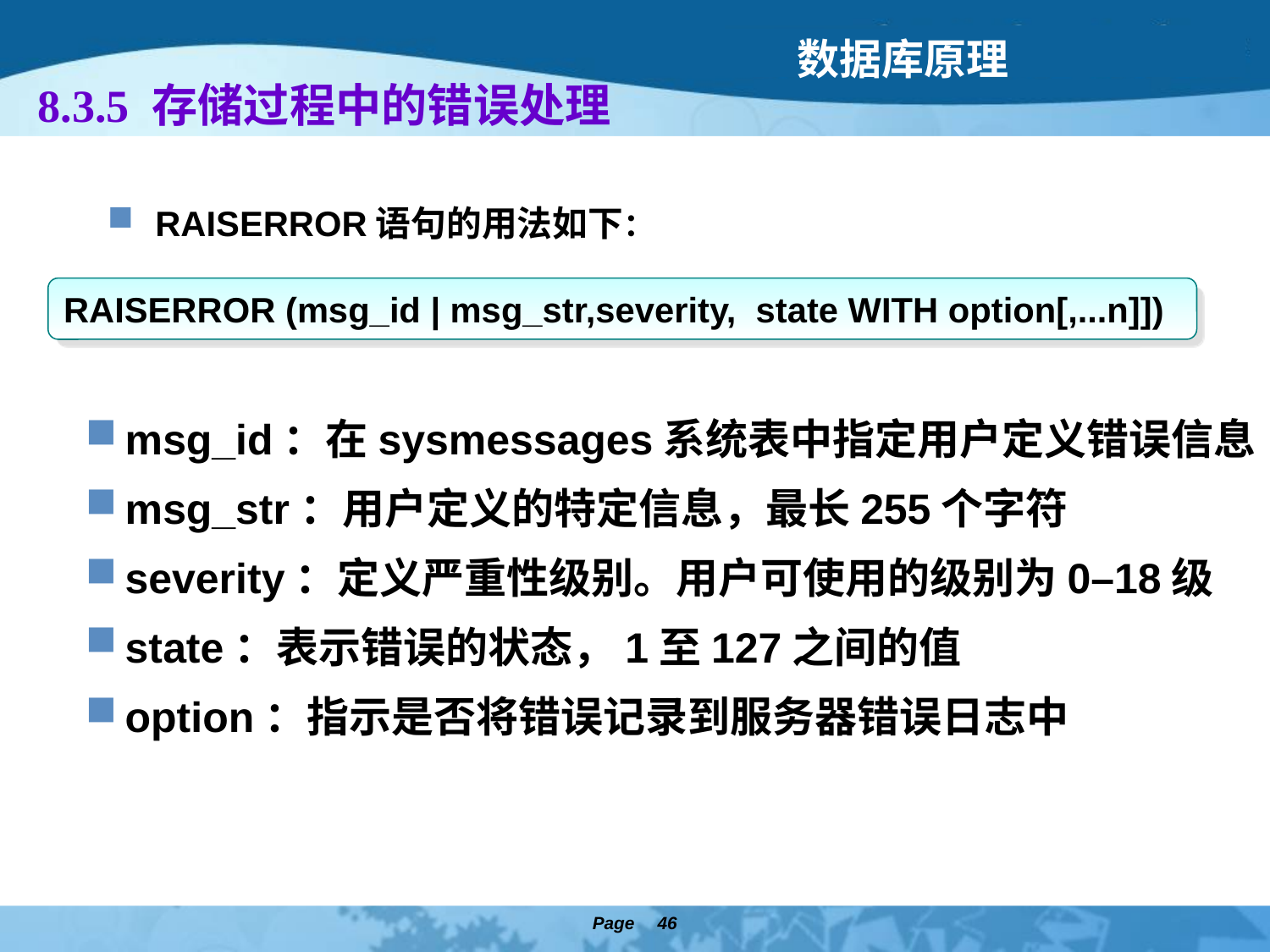

# 8.3.5 存储过程中的错误处理

RAISERROR语句的用法如下：
RAISERROR (msg_id | msg_str,severity,  state WITH option[,...n]])
msg_id：在sysmessages系统表中指定用户定义错误信息
msg_str：用户定义的特定信息，最长255个字符
severity：定义严重性级别。用户可使用的级别为0–18级
state：表示错误的状态，1至127之间的值
option：指示是否将错误记录到服务器错误日志中